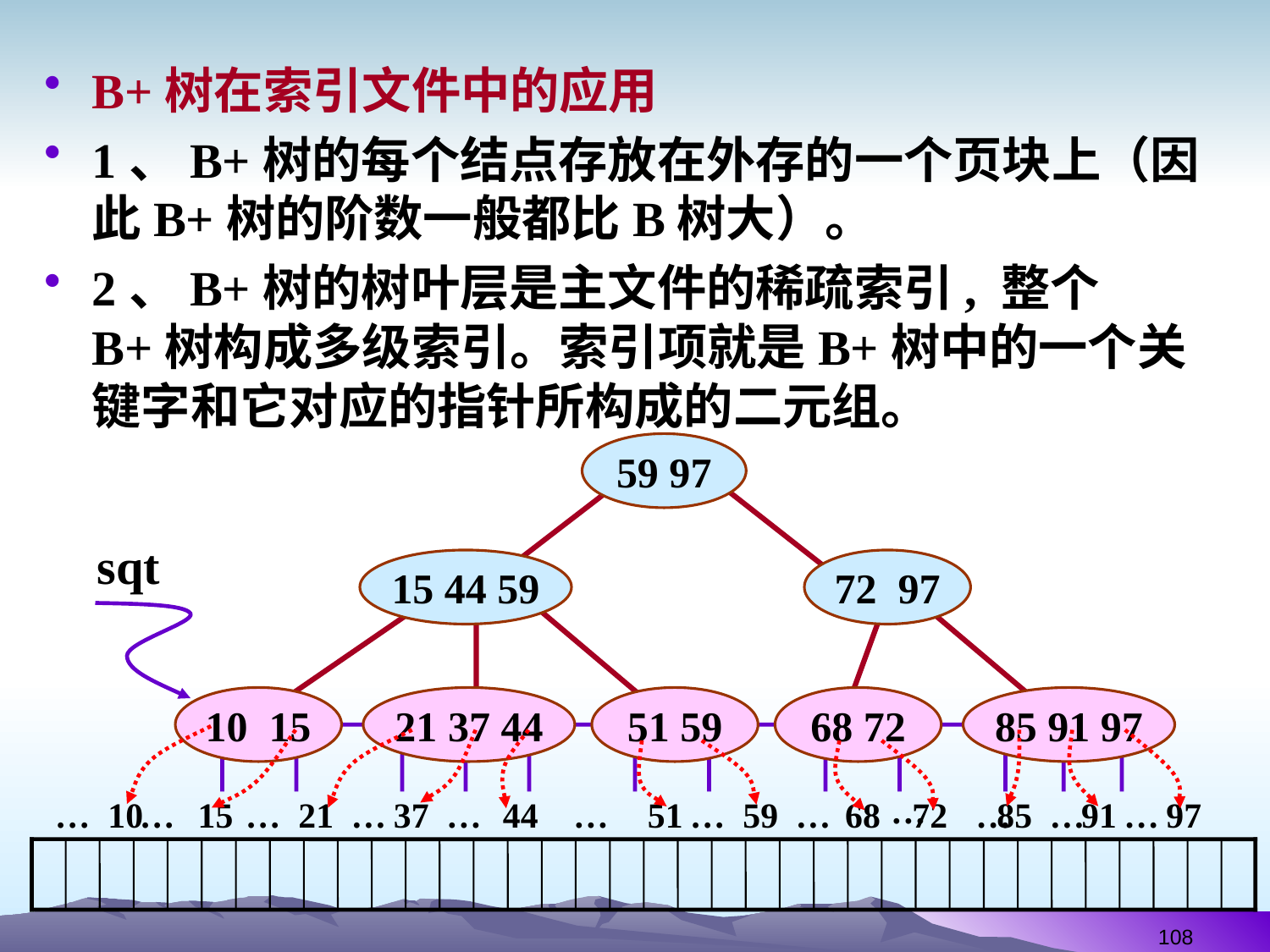

B+树在索引文件中的应用
1、B+树的每个结点存放在外存的一个页块上（因此B+树的阶数一般都比B树大）。
2、B+树的树叶层是主文件的稀疏索引, 整个B+树构成多级索引。索引项就是B+树中的一个关键字和它对应的指针所构成的二元组。
59 97

sqt

15 44 59
72  97

10  15
21 37 44
51 59
68 72
85 91 97

…
…
10
…
15
…
21
…
37
…
44
…
51
…
59
…
68
72
…
85
…
91
…
97

108